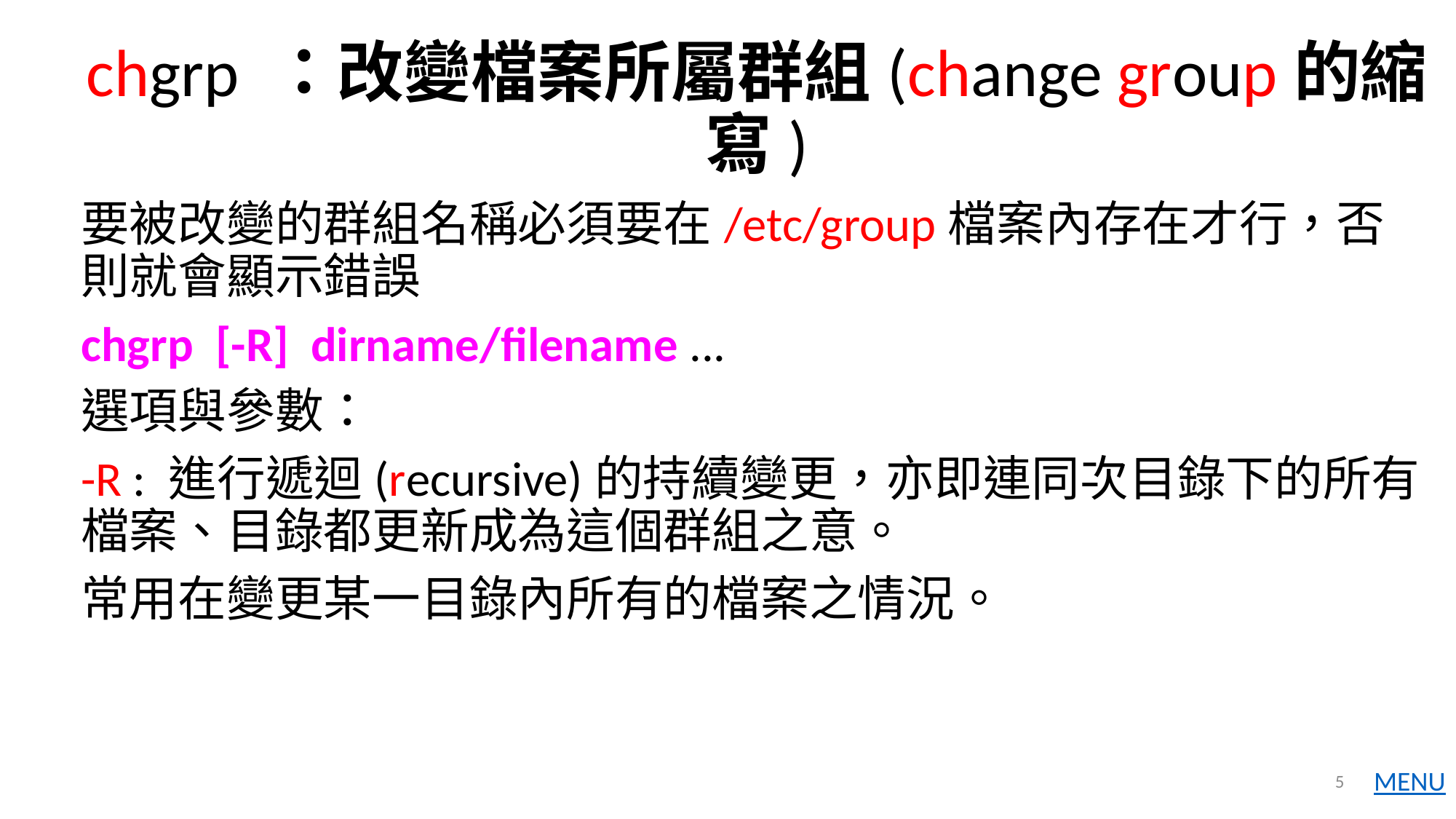

# chgrp ：改變檔案所屬群組(change group的縮寫)
要被改變的群組名稱必須要在/etc/group檔案內存在才行，否則就會顯示錯誤
chgrp  [-R]  dirname/filename ...
選項與參數：
-R : 進行遞迴(recursive)的持續變更，亦即連同次目錄下的所有檔案、目錄都更新成為這個群組之意。
常用在變更某一目錄內所有的檔案之情況。

5